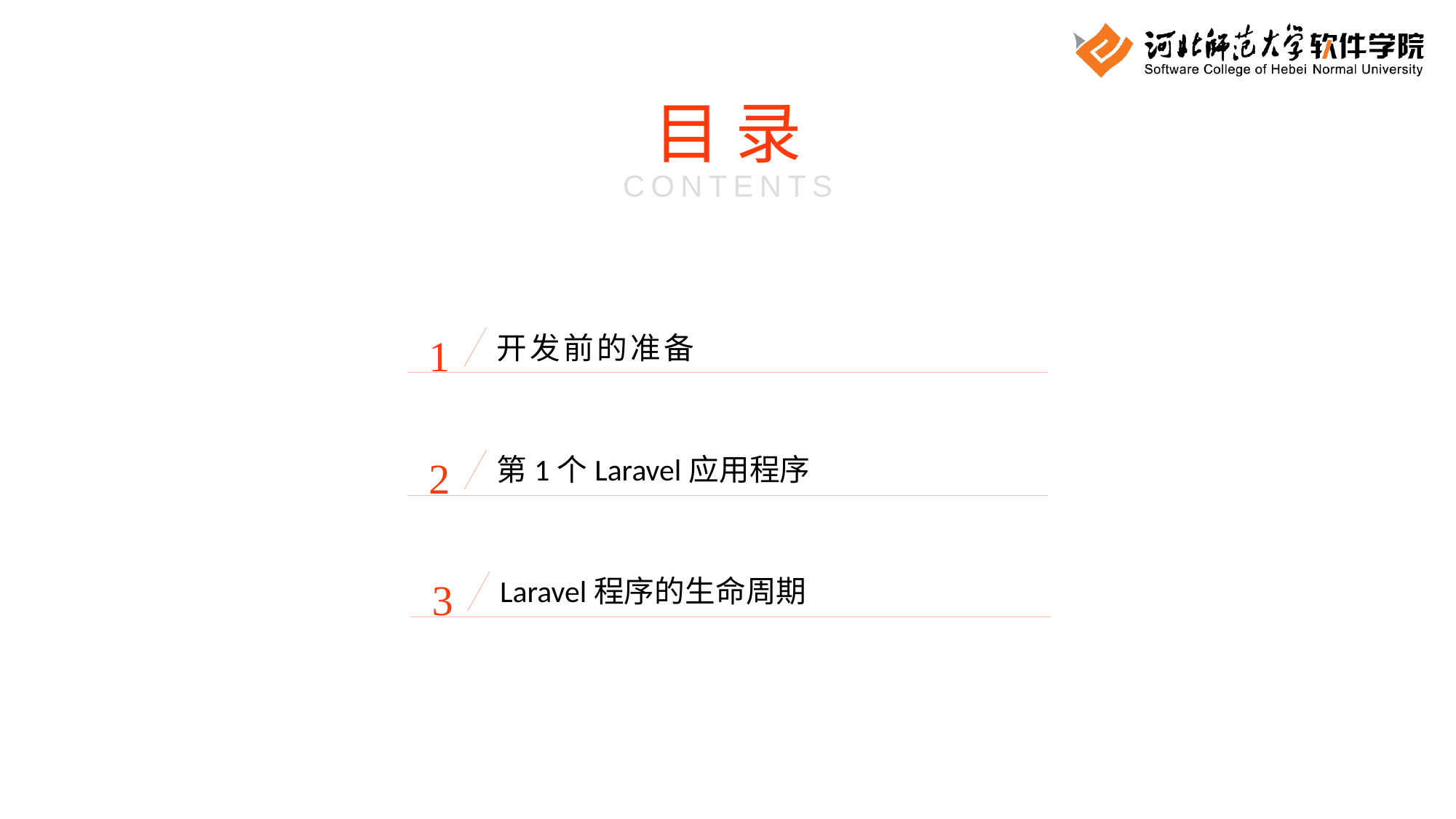

目 录
CONTENTS
1
开发前的准备
2
第1个Laravel应用程序
3
Laravel程序的生命周期